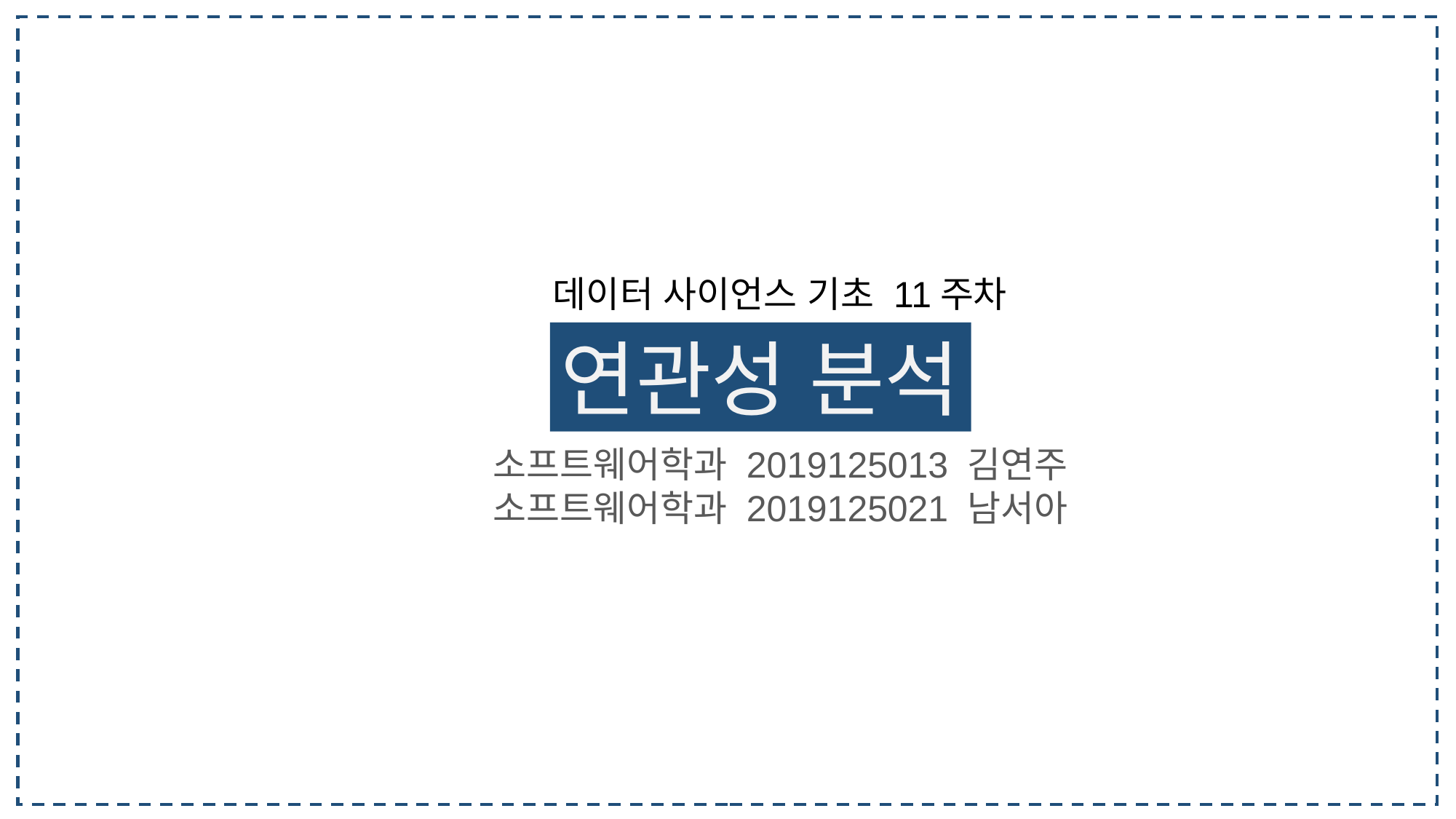

데이터 사이언스 기초 11주차
연관성 분석
소프트웨어학과 2019125013 김연주
소프트웨어학과 2019125021 남서아